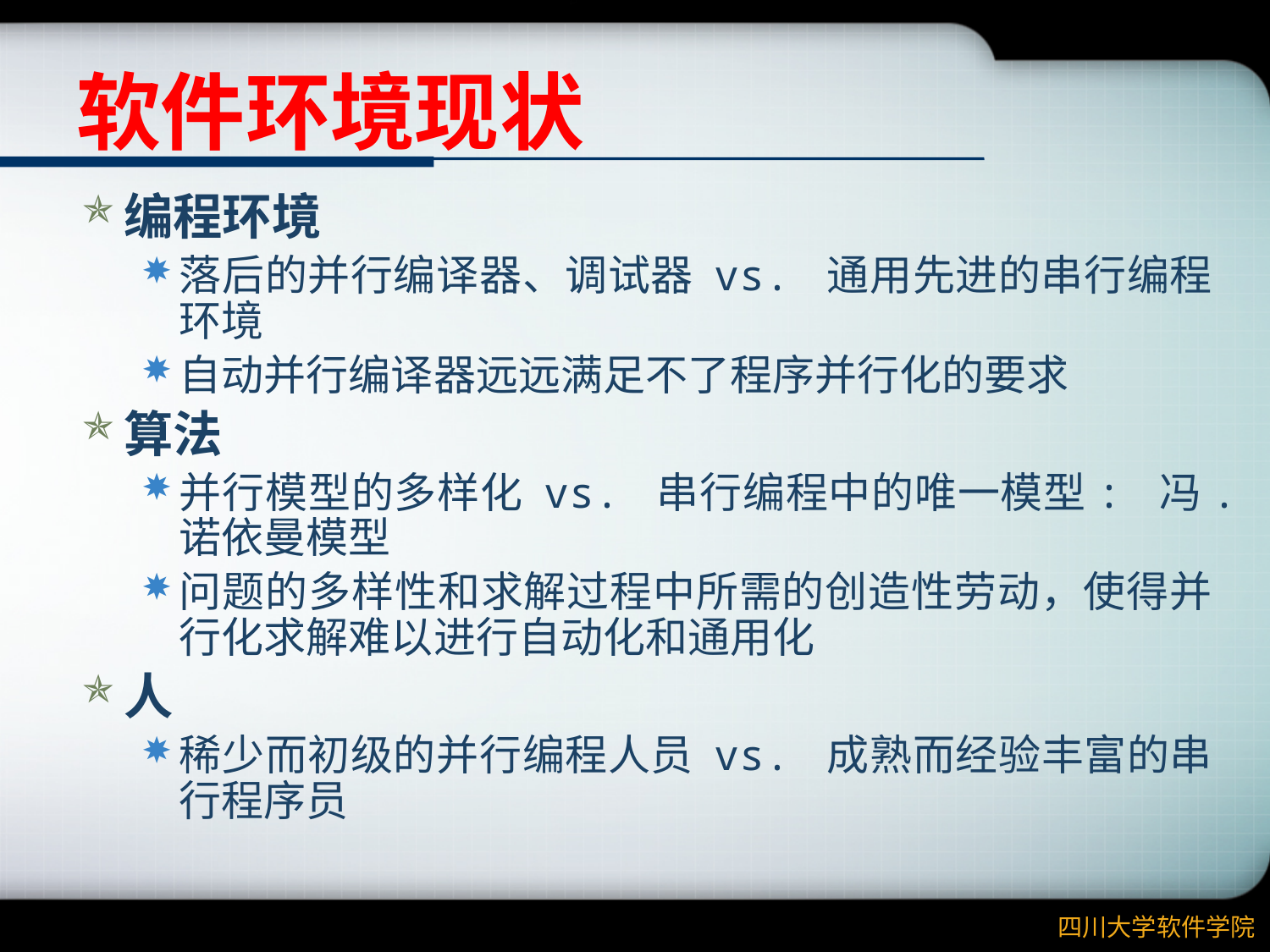

# 软件环境现状
编程环境
落后的并行编译器、调试器 vs. 通用先进的串行编程环境
自动并行编译器远远满足不了程序并行化的要求
算法
并行模型的多样化 vs. 串行编程中的唯一模型: 冯.诺依曼模型
问题的多样性和求解过程中所需的创造性劳动，使得并行化求解难以进行自动化和通用化
人
稀少而初级的并行编程人员 vs. 成熟而经验丰富的串行程序员